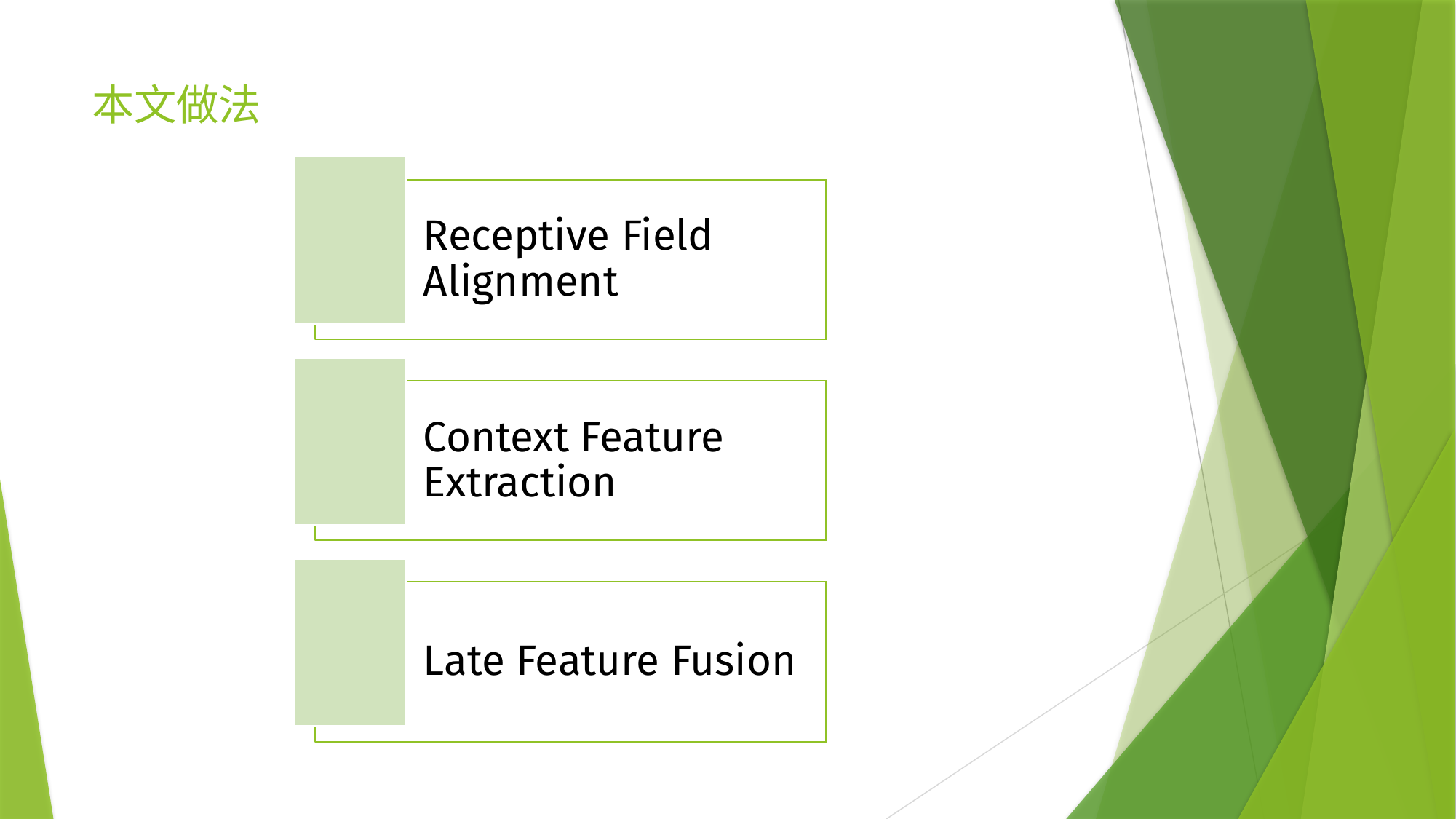

# 本文做法
Receptive Field Alignment
Context Feature Extraction
Late Feature Fusion